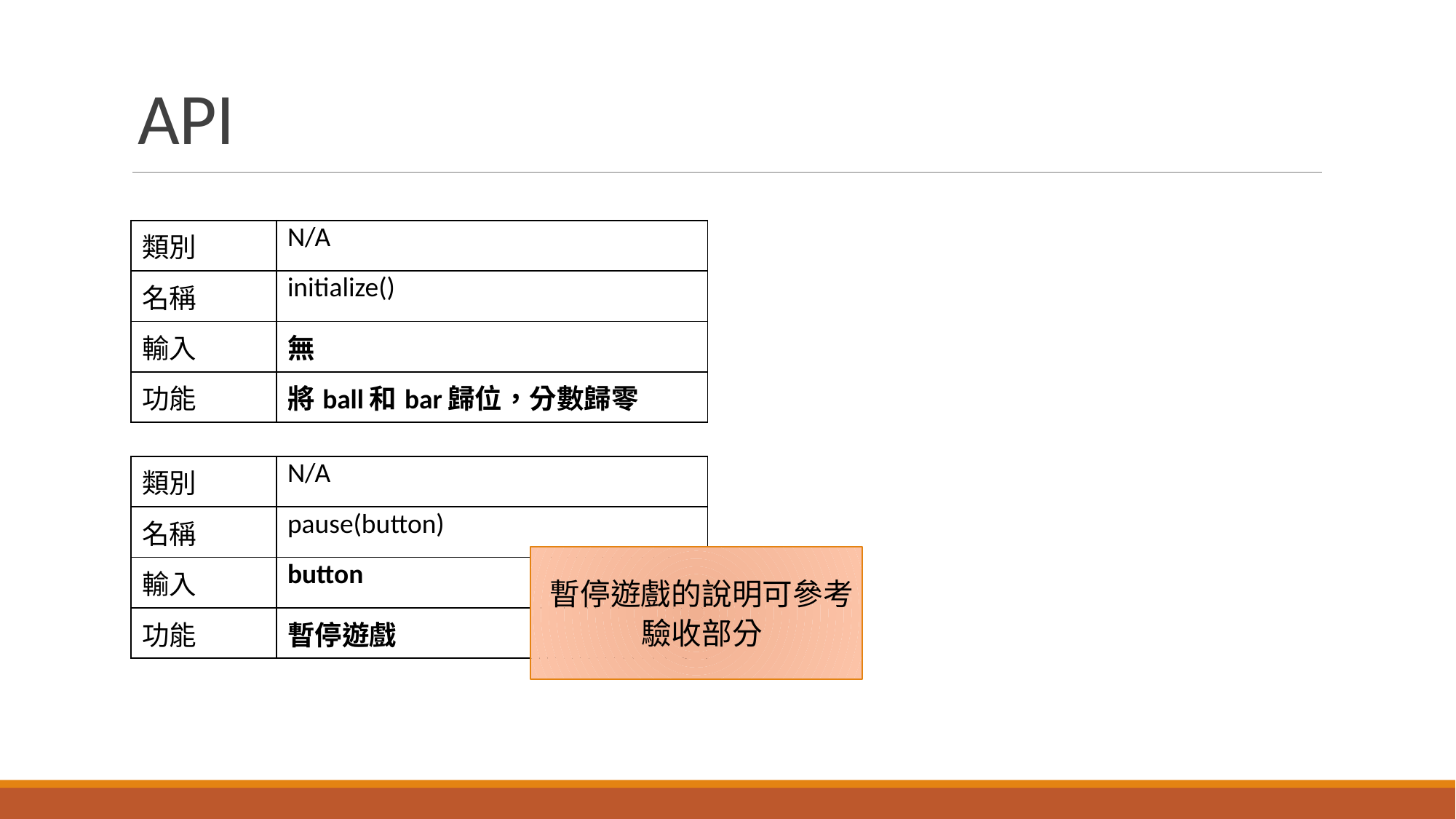

# API

| 類別 | N/A |
| --- | --- |
| 名稱 | initialize() |
| 輸入 | 無 |
| 功能 | 將ball和bar歸位，分數歸零 |
| 類別 | N/A |
| --- | --- |
| 名稱 | pause(button) |
| 輸入 | button |
| 功能 | 暫停遊戲 |
暫停遊戲的說明可參考驗收部分